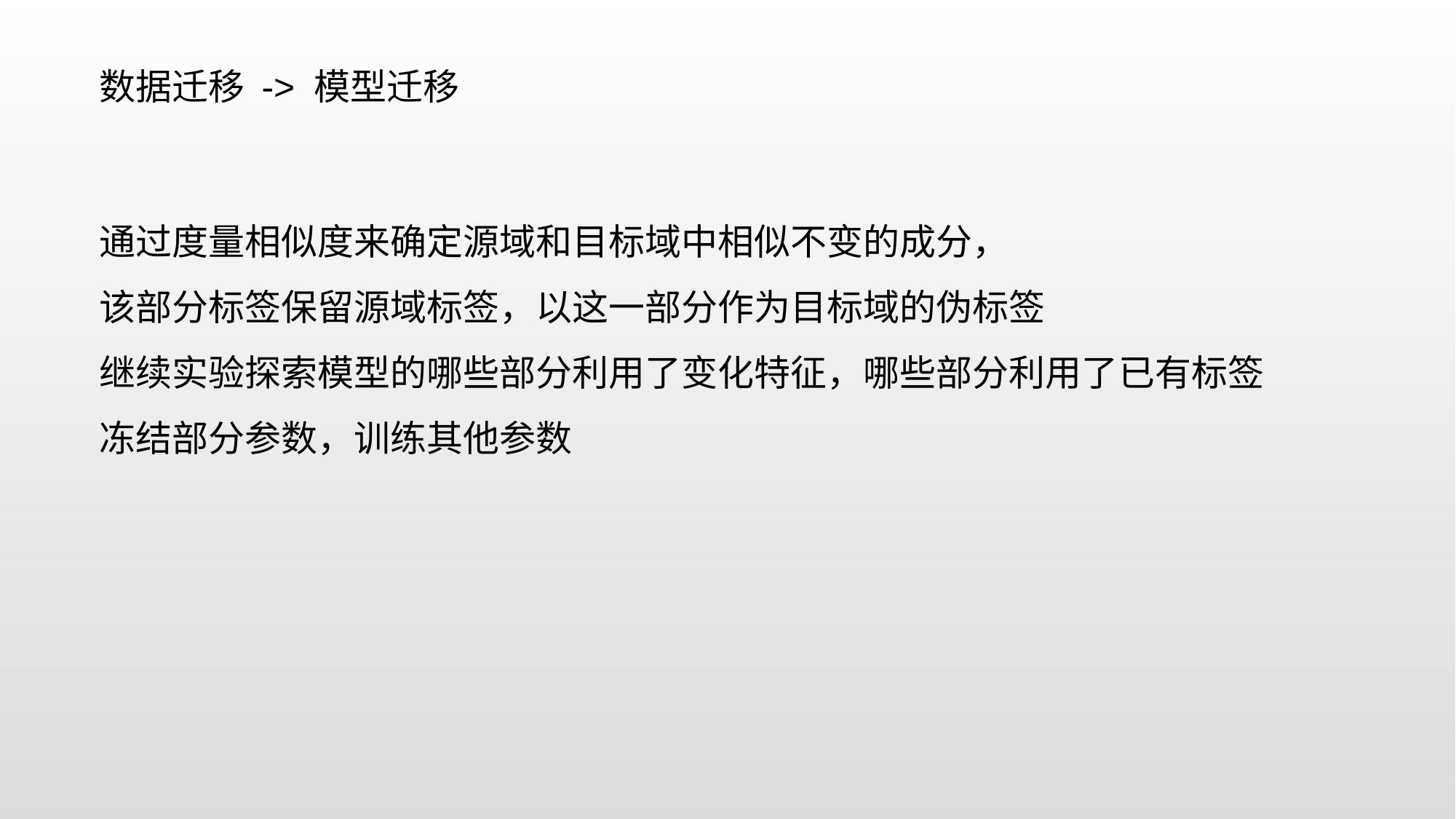

数据迁移 -> 模型迁移
通过度量相似度来确定源域和目标域中相似不变的成分，
该部分标签保留源域标签，以这一部分作为目标域的伪标签
继续实验探索模型的哪些部分利用了变化特征，哪些部分利用了已有标签
冻结部分参数，训练其他参数